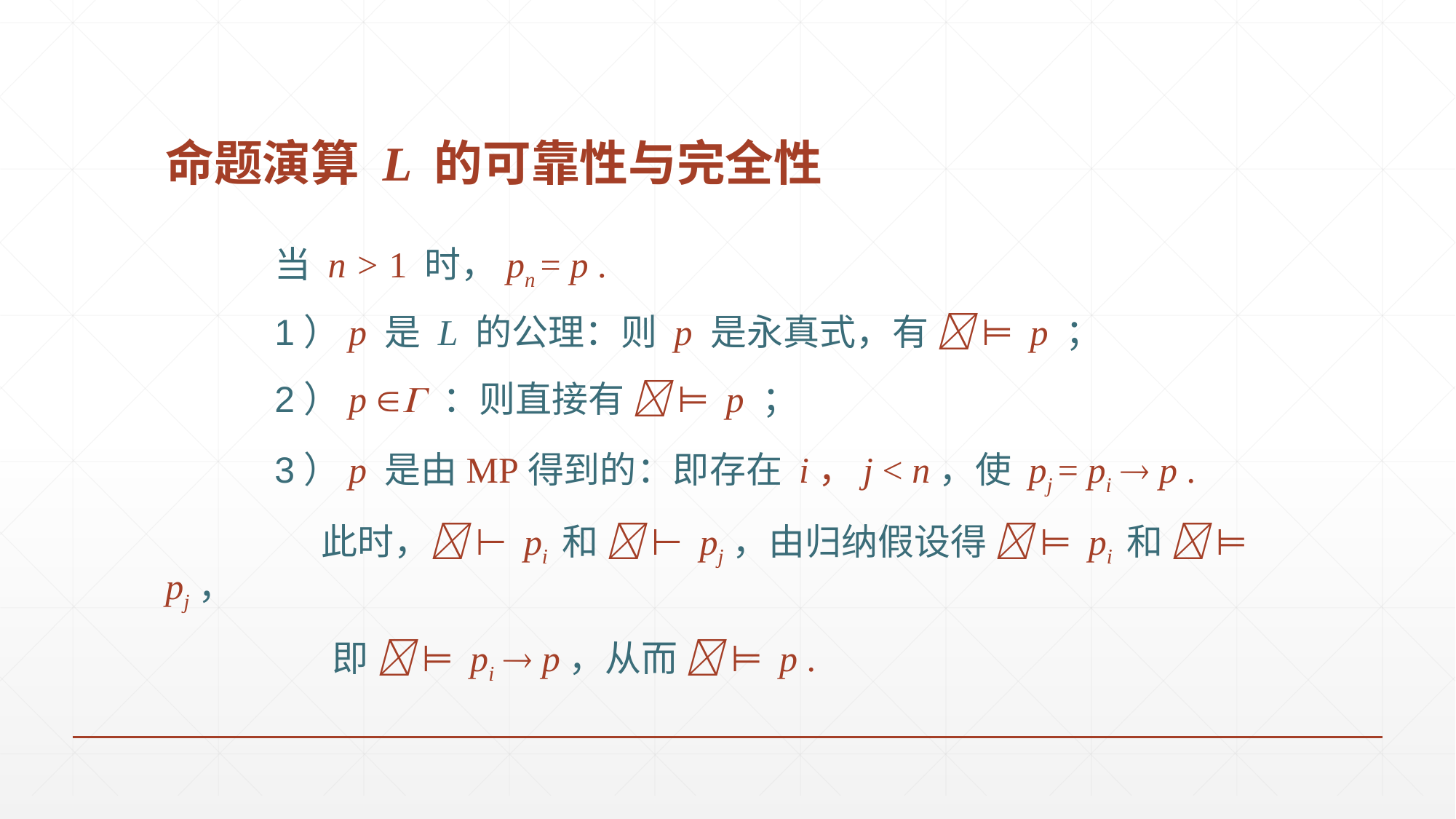

# 命题演算 L 的可靠性与完全性
	当 n > 1 时，pn = p .
   	1）p 是 L 的公理：则 p 是永真式，有 Γ ⊨ p ；
	2）p ∈Γ ：则直接有 Γ ⊨ p ；
	3）p 是由MP得到的：即存在 i，j < n，使 pj = pi → p .
                  此时，Γ ⊢ pi 和 Γ ⊢ pj，由归纳假设得 Γ ⊨ pi 和 Γ ⊨ pj，
	      即 Γ ⊨ pi → p，从而 Γ ⊨ p .